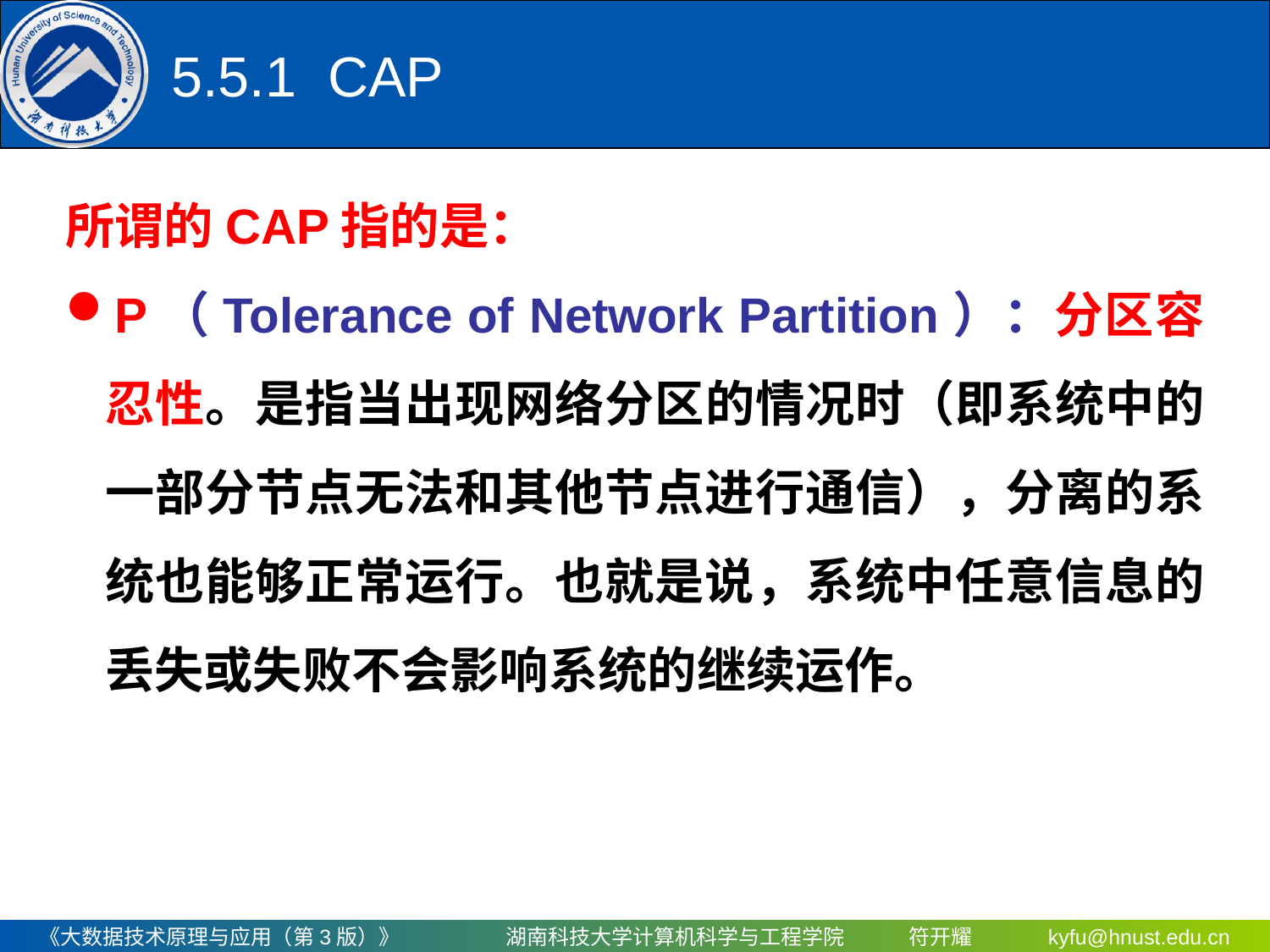

5.5.1  CAP
所谓的CAP指的是：
P（Tolerance of Network Partition）：分区容忍性。是指当出现网络分区的情况时（即系统中的一部分节点无法和其他节点进行通信），分离的系统也能够正常运行。也就是说，系统中任意信息的丢失或失败不会影响系统的继续运作。